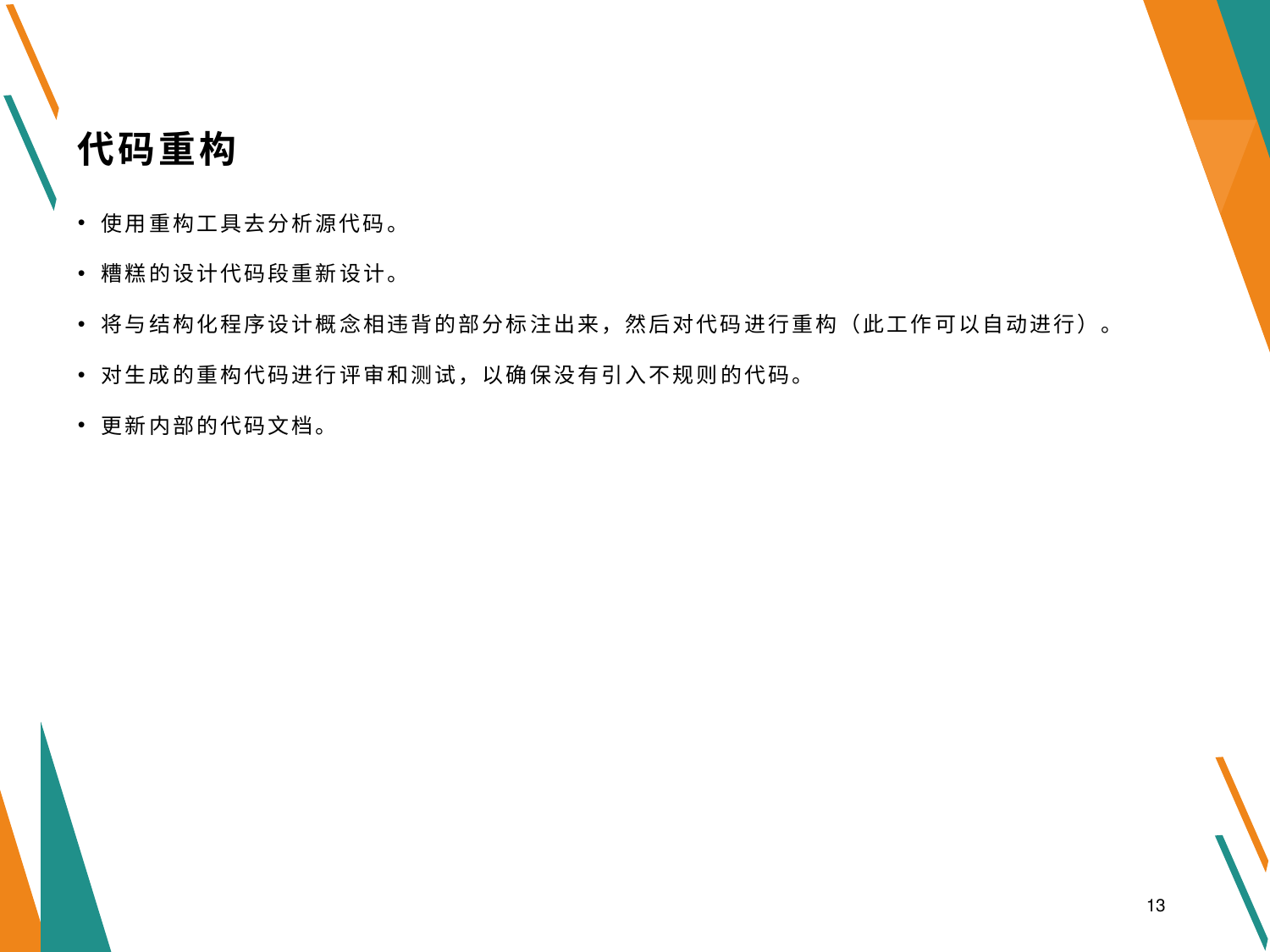

# 代码重构
使用重构工具去分析源代码。
糟糕的设计代码段重新设计。
将与结构化程序设计概念相违背的部分标注出来，然后对代码进行重构（此工作可以自动进行）。
对生成的重构代码进行评审和测试，以确保没有引入不规则的代码。
更新内部的代码文档。
13